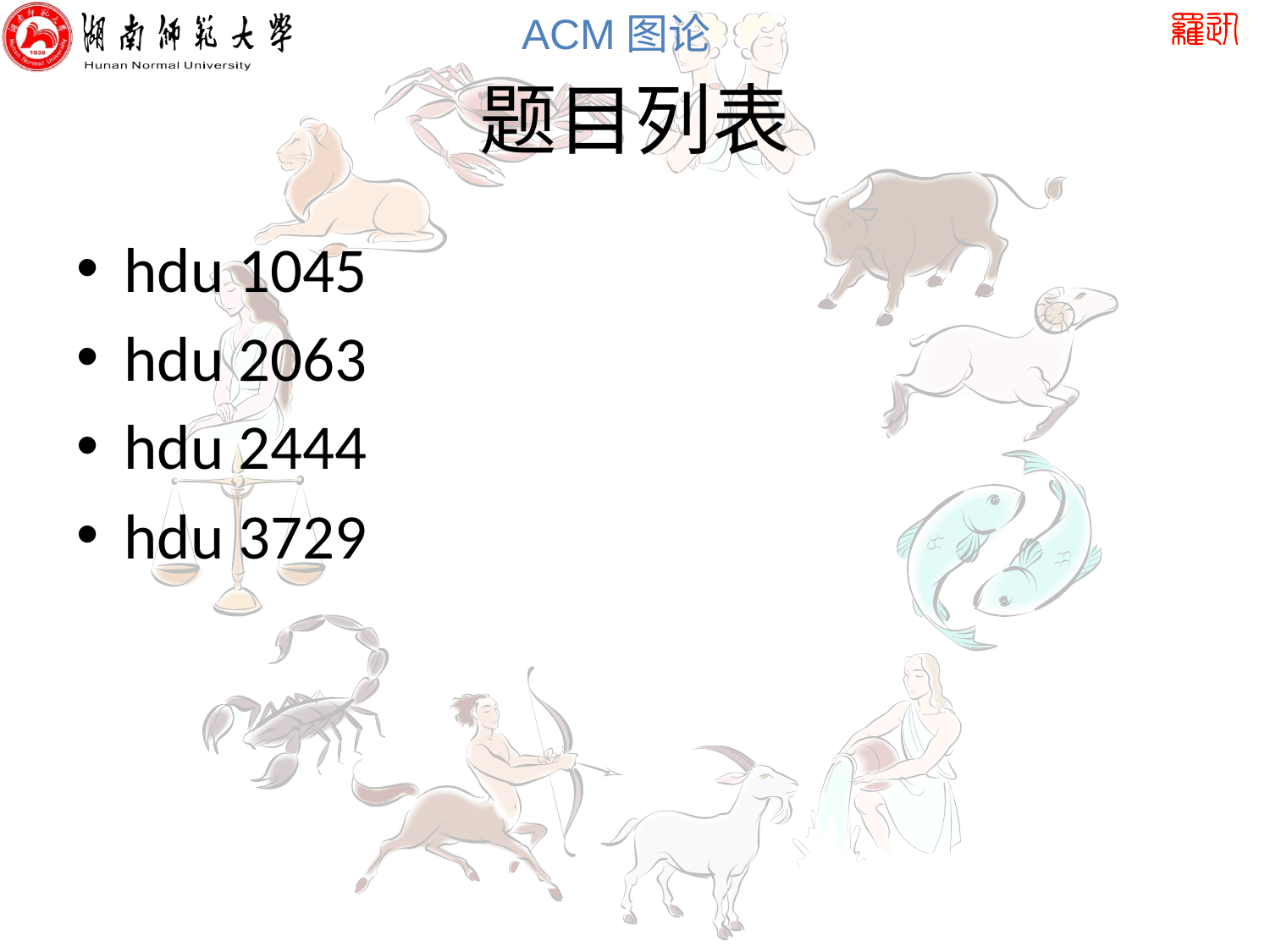

# 题目列表
hdu 1045
hdu 2063
hdu 2444
hdu 3729